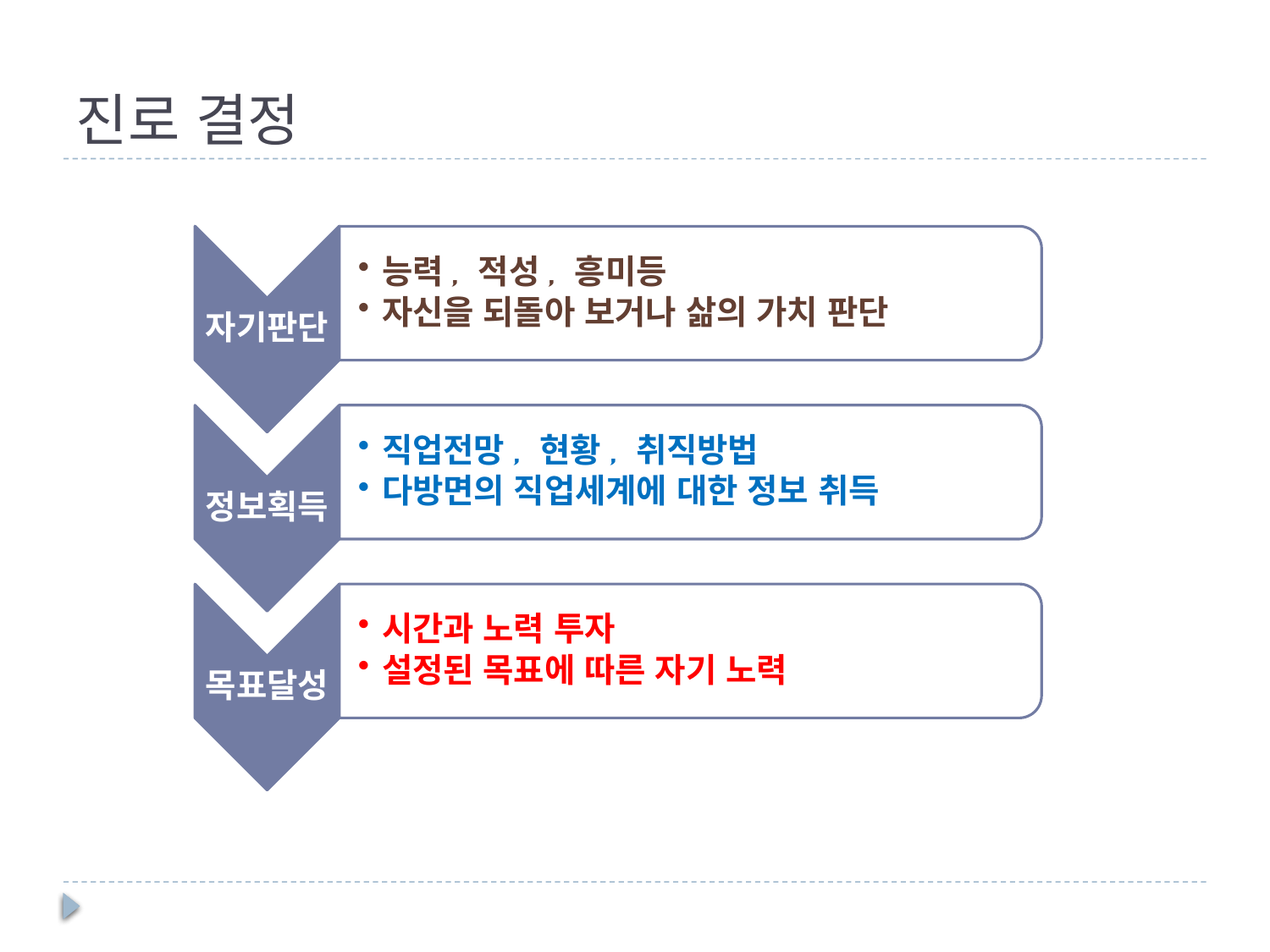

# 진로 결정
자기판단
능력, 적성, 흥미등
자신을 되돌아 보거나 삶의 가치 판단
정보획득
직업전망, 현황, 취직방법
다방면의 직업세계에 대한 정보 취득
목표달성
시간과 노력 투자
설정된 목표에 따른 자기 노력